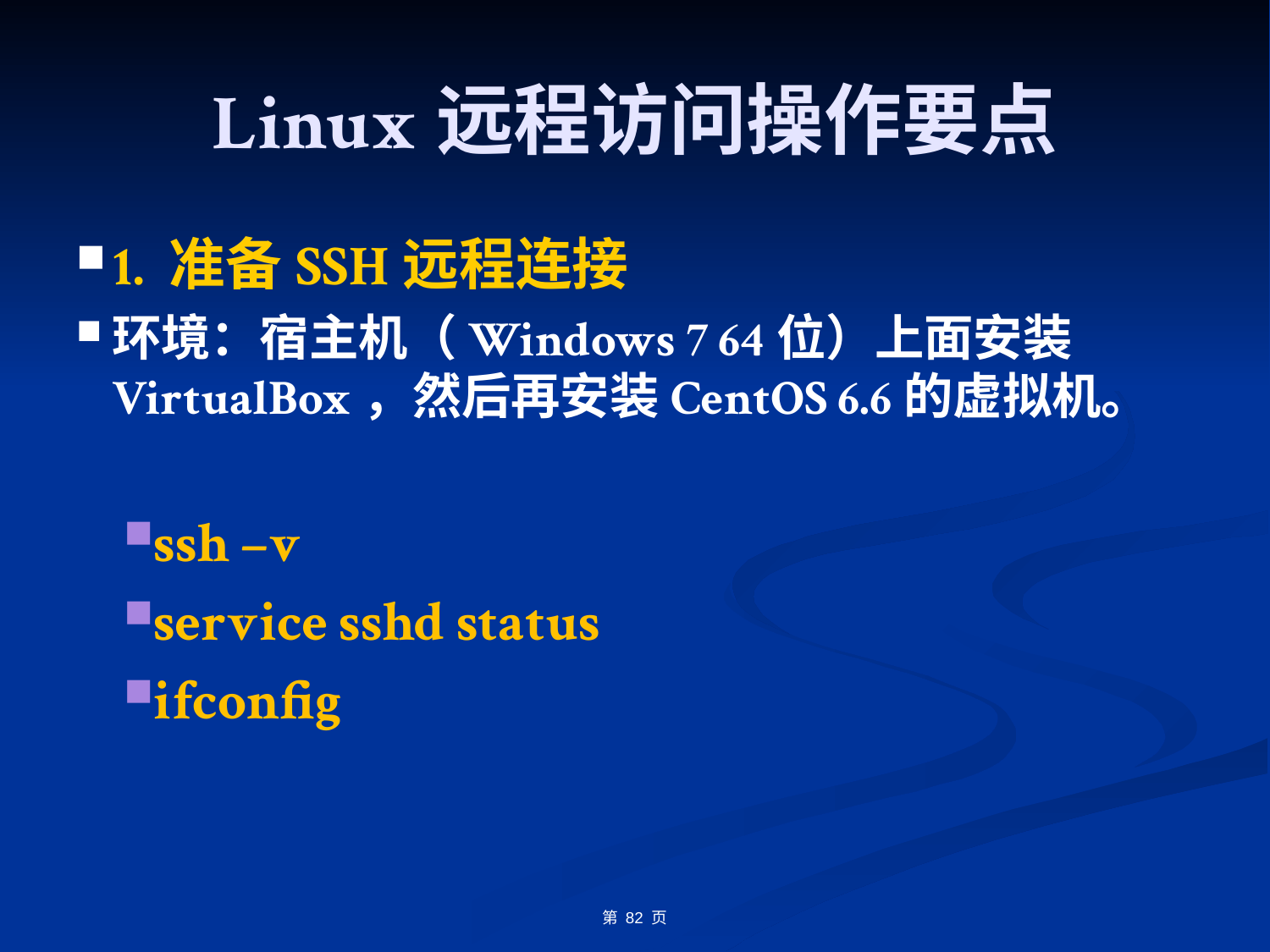

# Linux远程访问操作要点
1. 准备SSH远程连接
环境：宿主机（Windows 7 64位）上面安装VirtualBox，然后再安装CentOS 6.6的虚拟机。

ssh –v
service sshd status
ifconfig
第 82 页